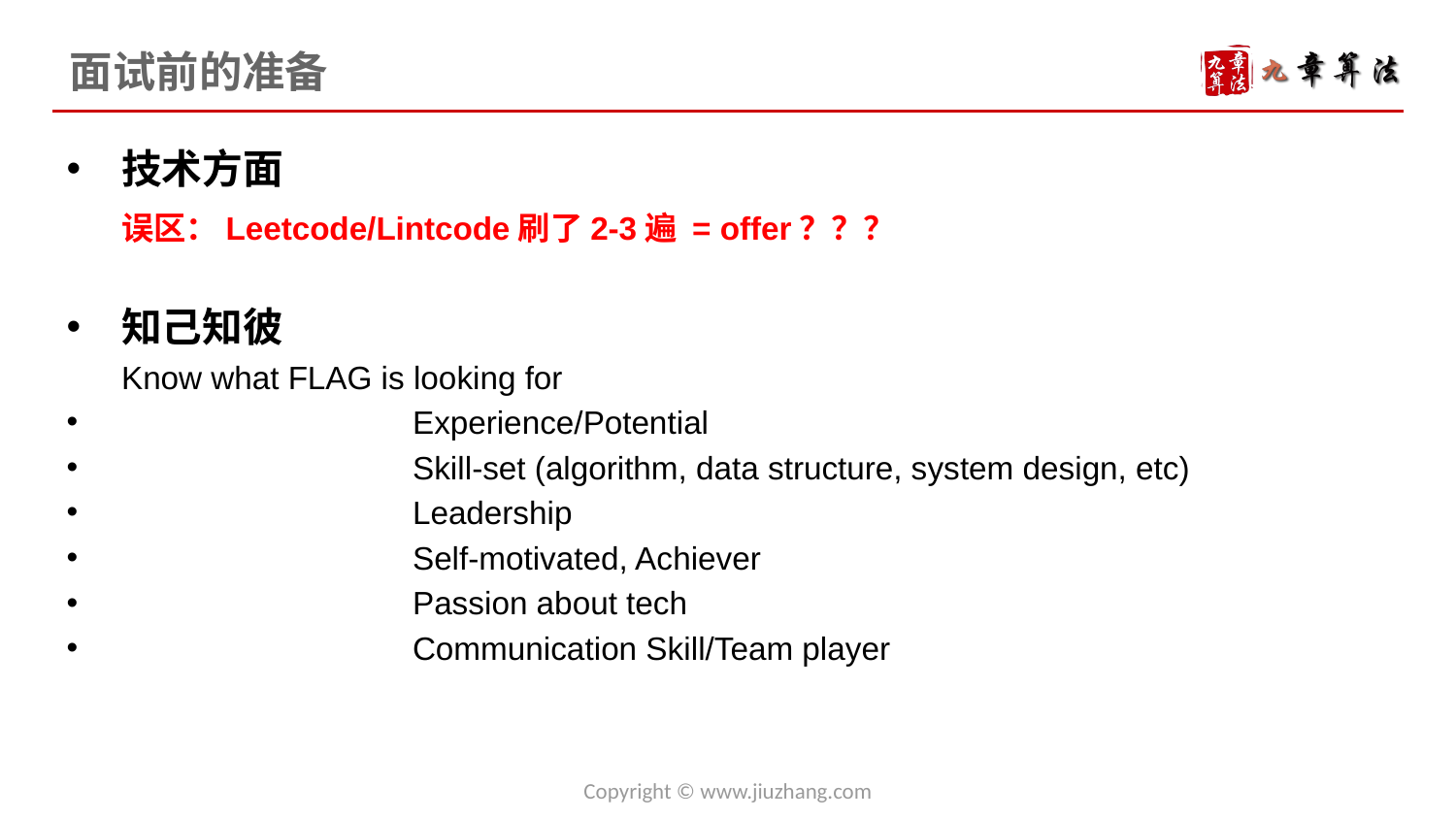

# 面试前的准备
技术方面
	误区：Leetcode/Lintcode刷了2-3遍 = offer？？？

知己知彼
	Know what FLAG is looking for
		Experience/Potential
		Skill-set (algorithm, data structure, system design, etc)
 		Leadership
		Self-motivated, Achiever
		Passion about tech
		Communication Skill/Team player